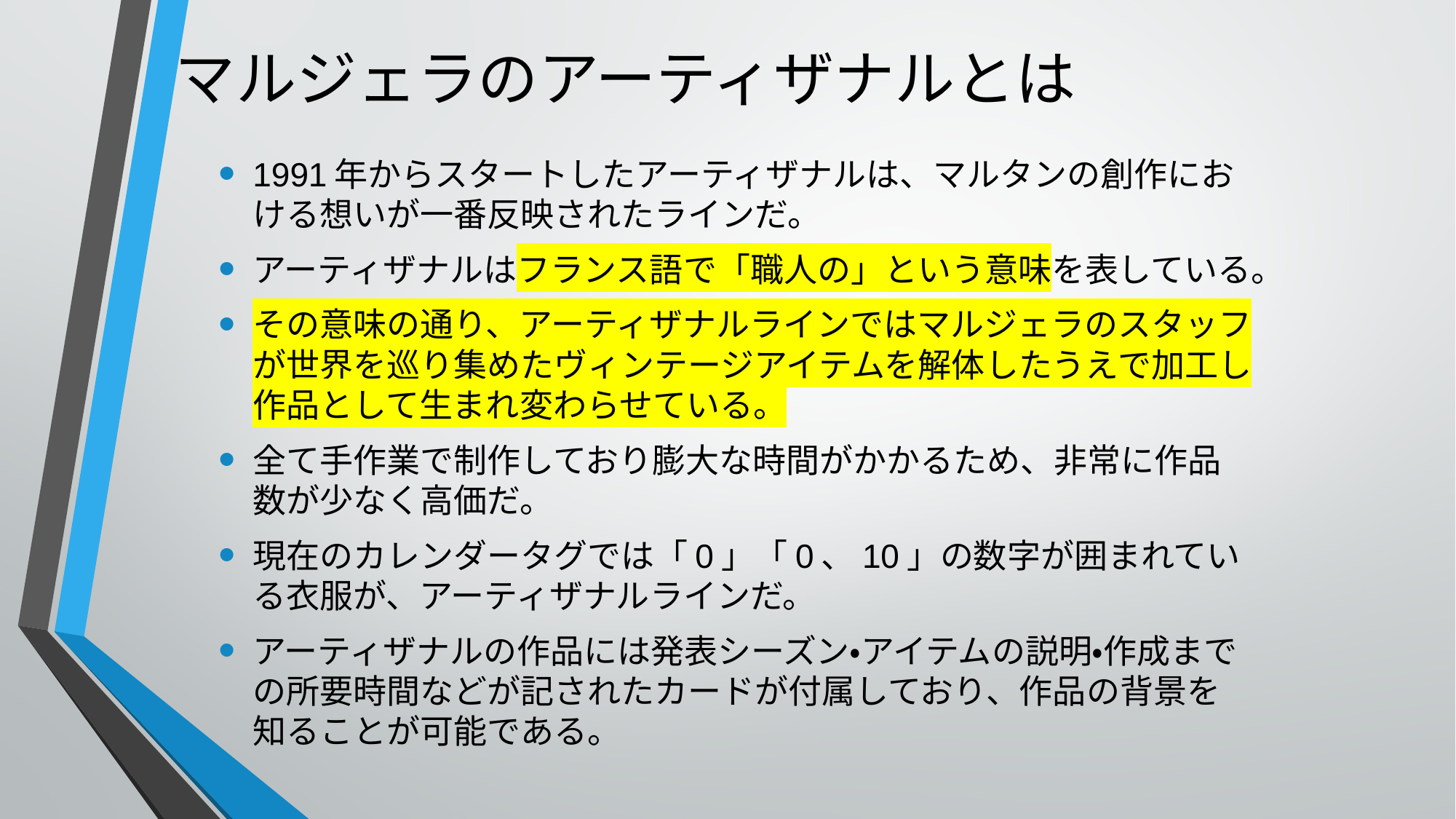

# マルジェラのアーティザナルとは
1991年からスタートしたアーティザナルは、マルタンの創作における想いが一番反映されたラインだ。
アーティザナルはフランス語で「職人の」という意味を表している。
その意味の通り、アーティザナルラインではマルジェラのスタッフが世界を巡り集めたヴィンテージアイテムを解体したうえで加工し作品として生まれ変わらせている。
全て手作業で制作しており膨大な時間がかかるため、非常に作品数が少なく高価だ。
現在のカレンダータグでは「0」「0、10」の数字が囲まれている衣服が、アーティザナルラインだ。
アーティザナルの作品には発表シーズン・アイテムの説明・作成までの所要時間などが記されたカードが付属しており、作品の背景を知ることが可能である。